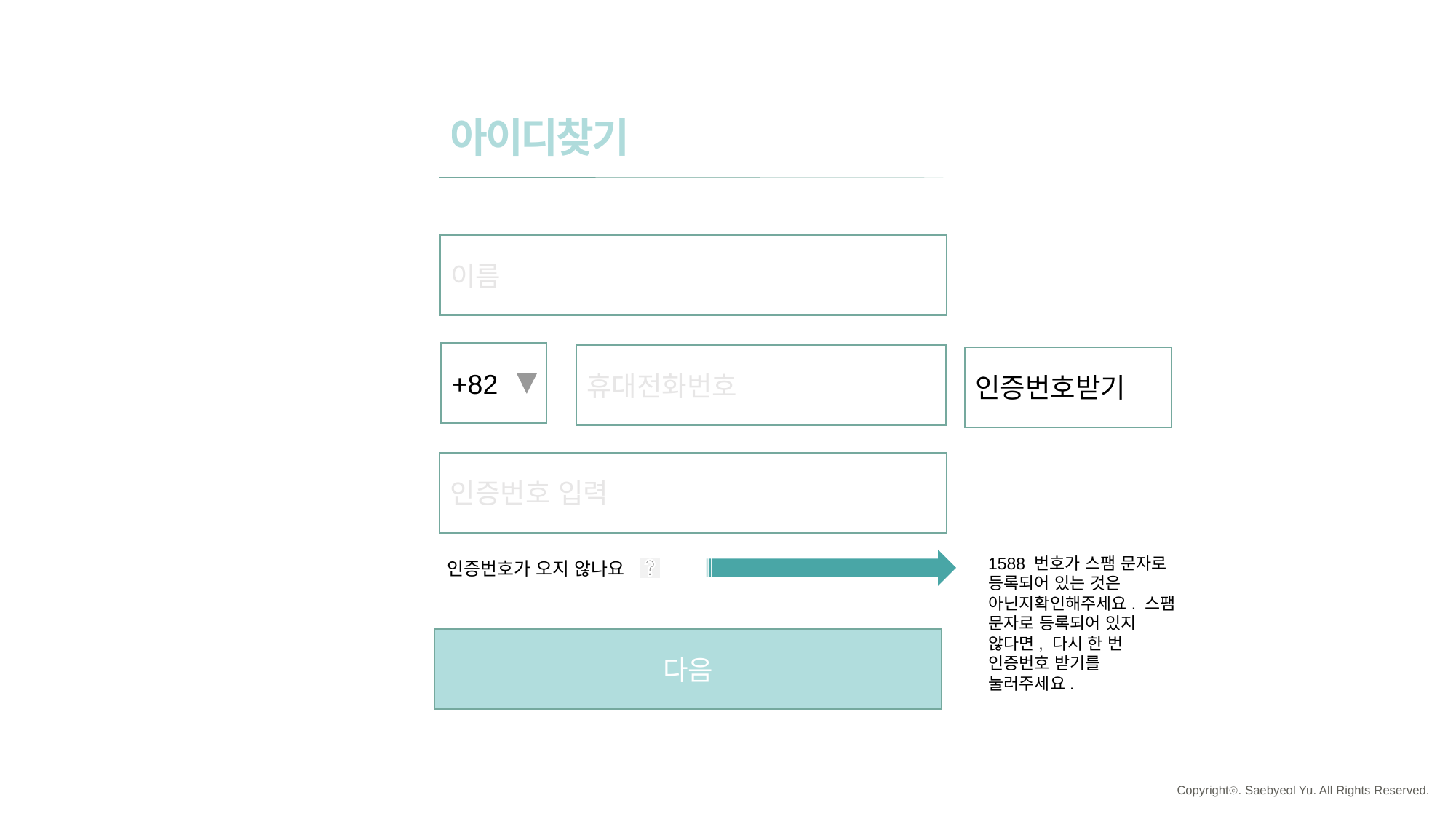

아이디찾기
이름
+82
휴대전화번호
인증번호받기

인증번호 입력
인증번호가 오지 않나요
1588 번호가 스팸 문자로 등록되어 있는 것은 아닌지확인해주세요. 스팸 문자로 등록되어 있지 않다면, 다시 한 번 인증번호 받기를 눌러주세요.

다음